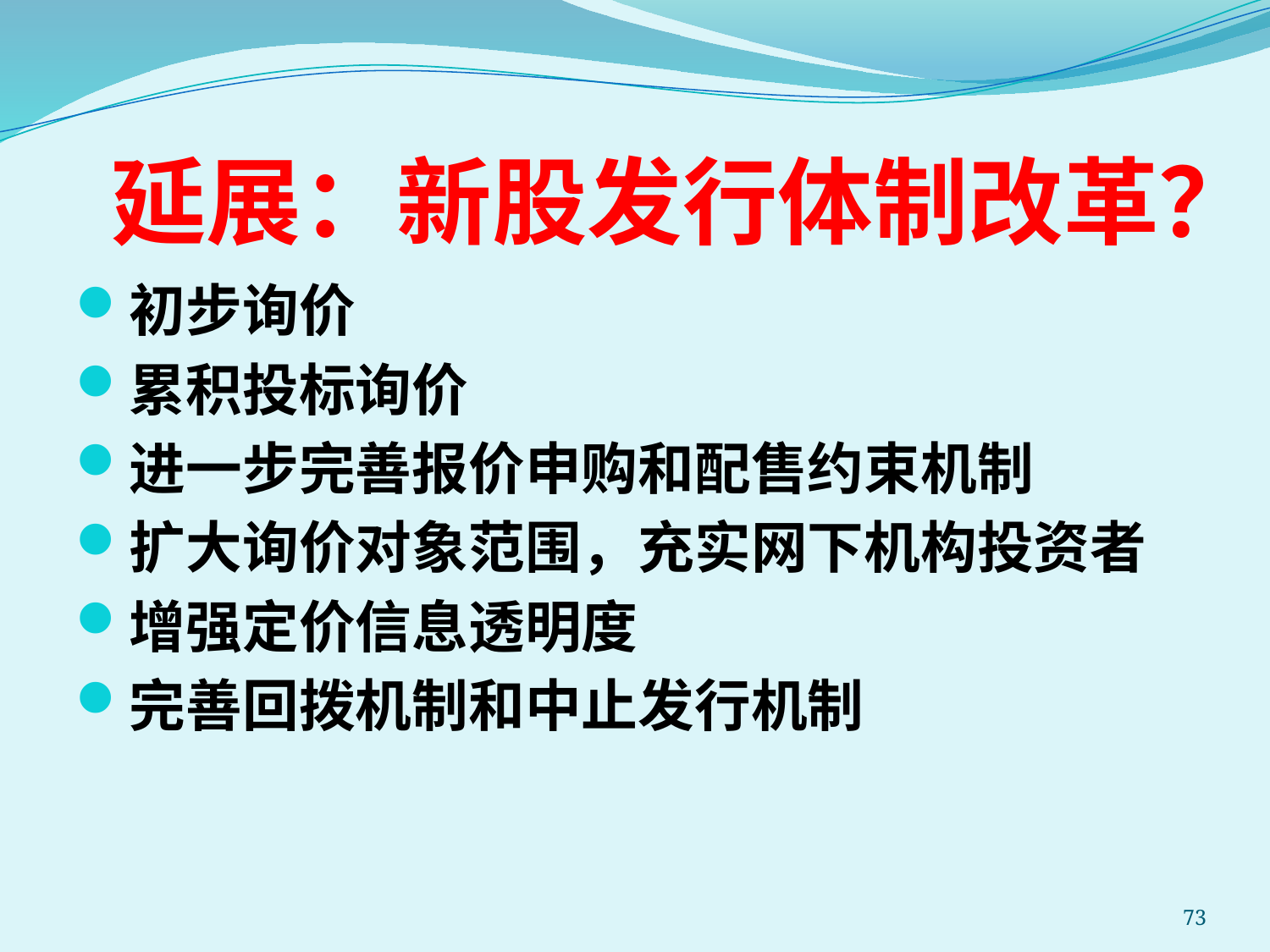

# 延展：新股发行体制改革？
初步询价
累积投标询价
进一步完善报价申购和配售约束机制
扩大询价对象范围，充实网下机构投资者
增强定价信息透明度
完善回拨机制和中止发行机制
73